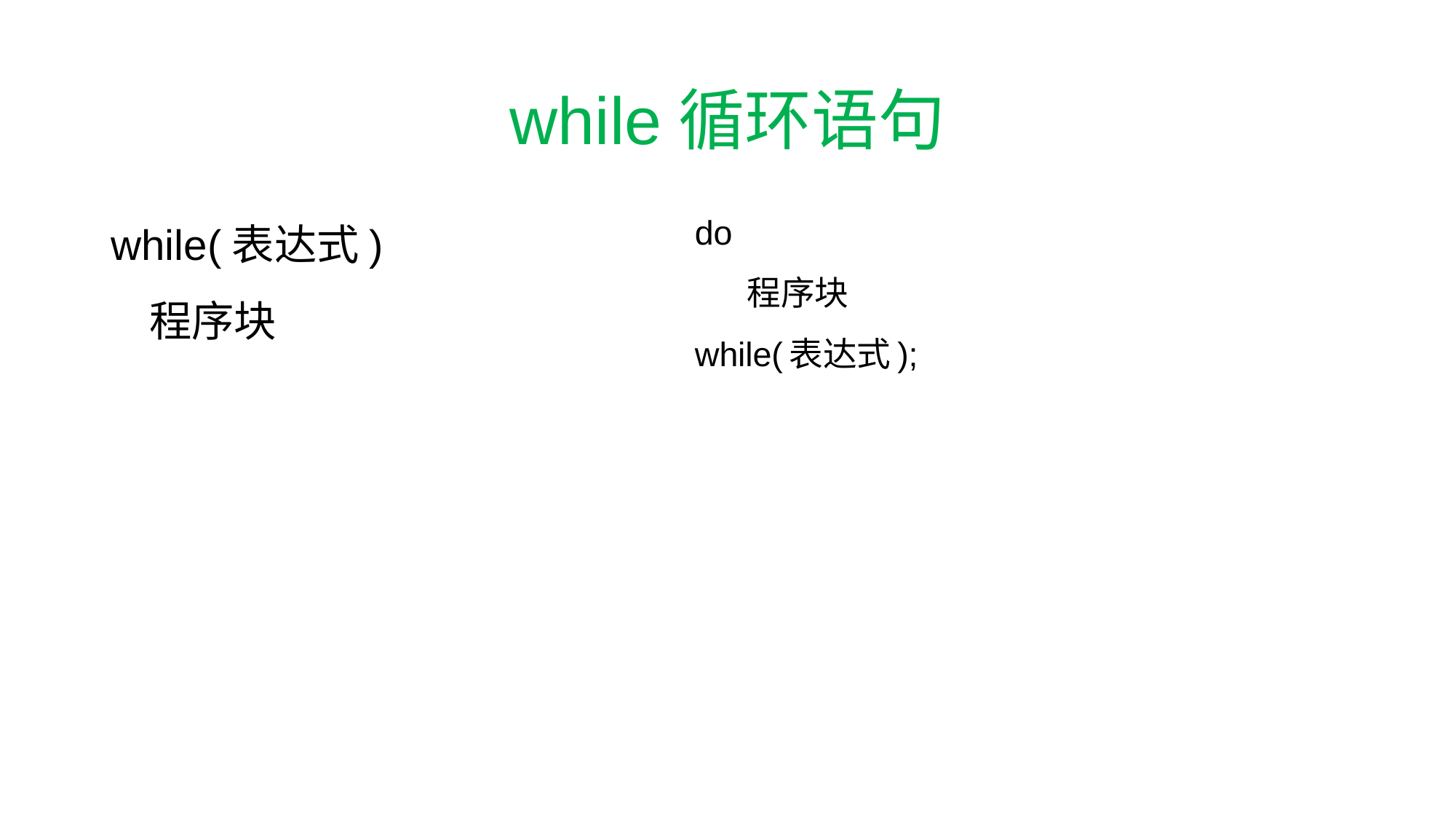

# while循环语句
do
      程序块
while(表达式);
while(表达式)
   程序块